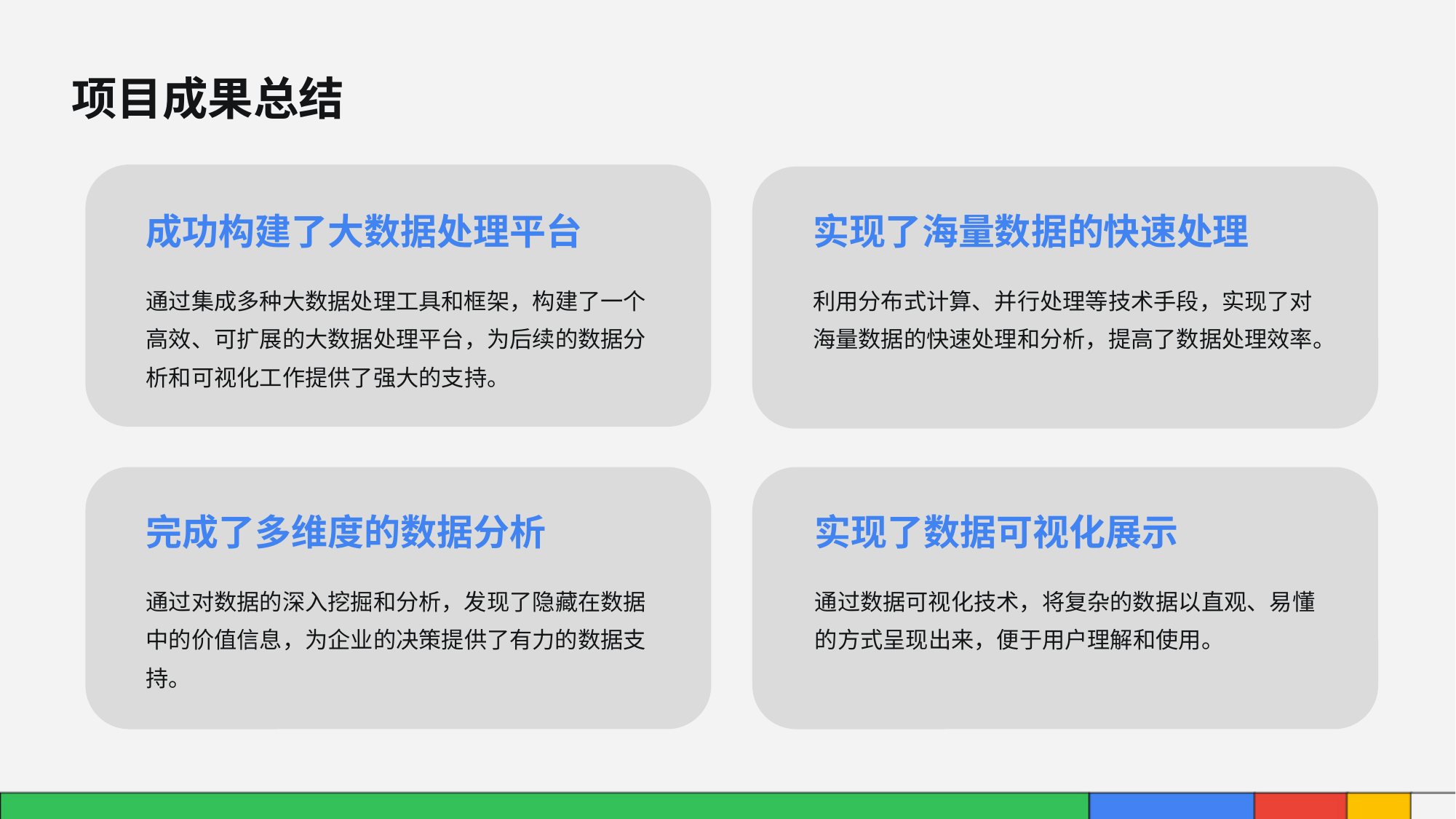

项目成果总结

成功构建了大数据处理平台
实现了海量数据的快速处理
通过集成多种大数据处理工具和框架，构建了一个高效、可扩展的大数据处理平台，为后续的数据分析和可视化工作提供了强大的支持。
利用分布式计算、并行处理等技术手段，实现了对海量数据的快速处理和分析，提高了数据处理效率。

完成了多维度的数据分析
实现了数据可视化展示
通过对数据的深入挖掘和分析，发现了隐藏在数据中的价值信息，为企业的决策提供了有力的数据支持。
通过数据可视化技术，将复杂的数据以直观、易懂的方式呈现出来，便于用户理解和使用。